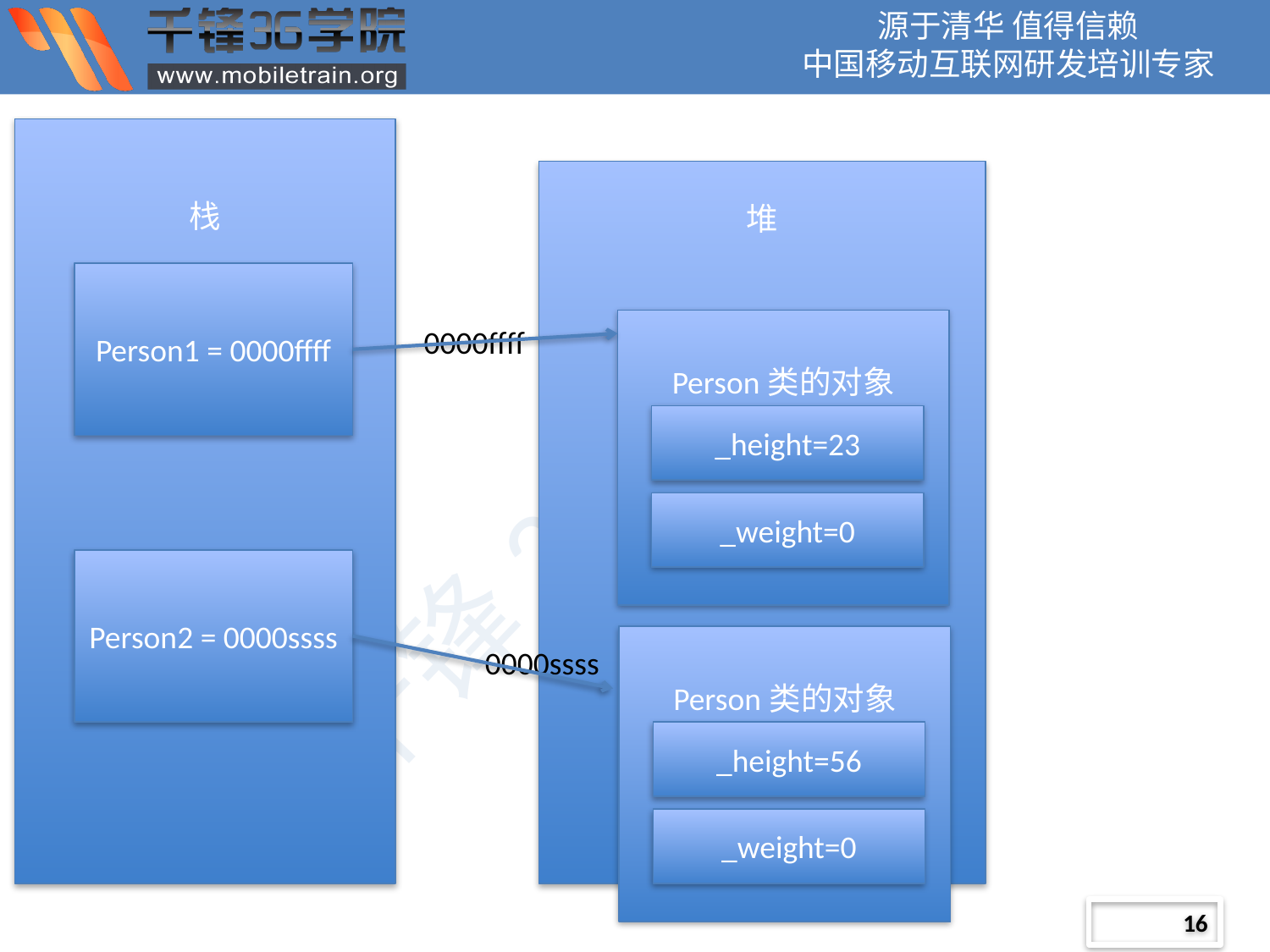

栈

堆

Person1 = 0000ffff
Person类的对象

0000ffff
_height=23
_weight=0
Person2 = 0000ssss
Person类的对象

0000ssss
_height=56
_weight=0